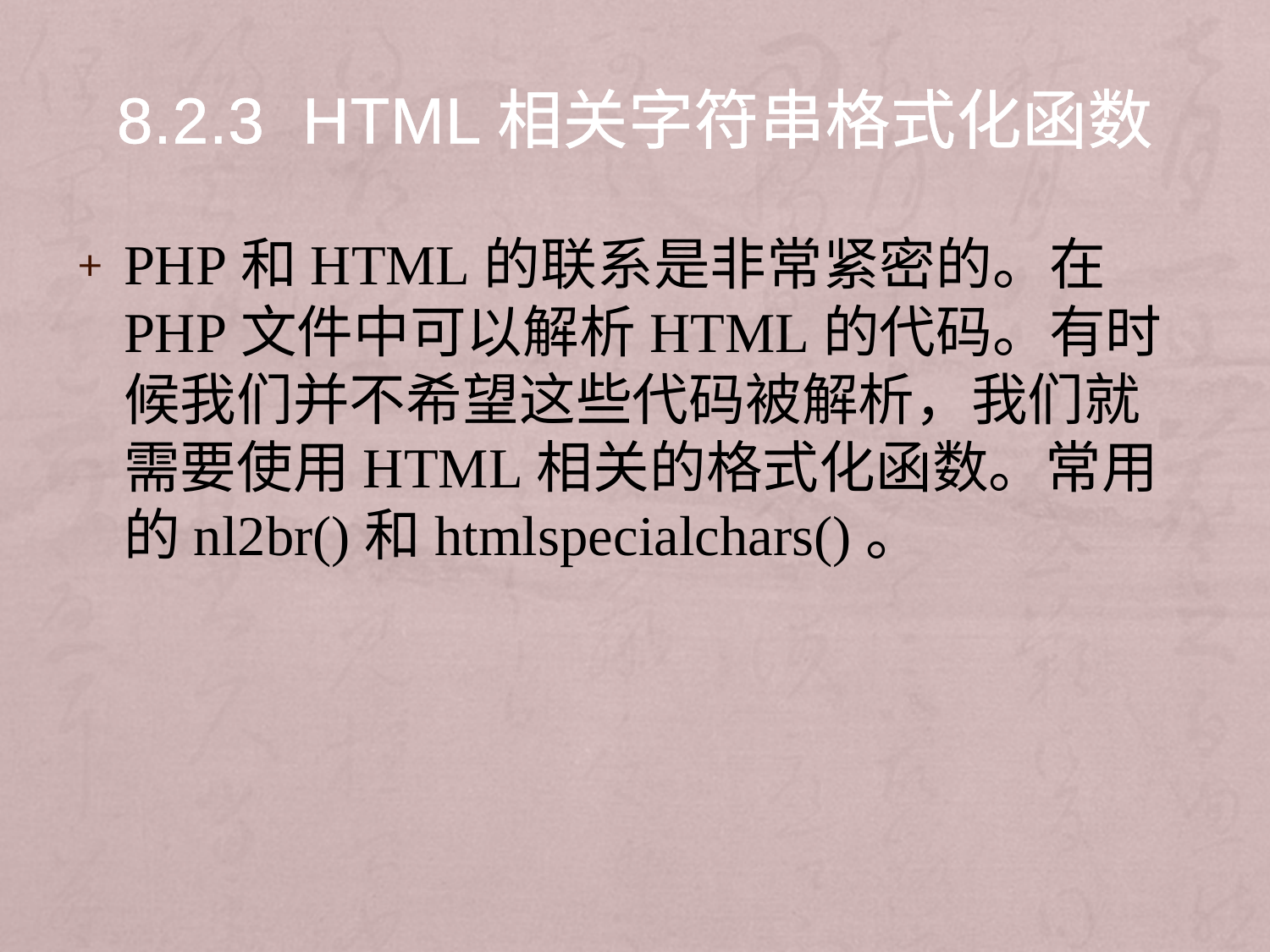

# 8.2.3  HTML相关字符串格式化函数
PHP和HTML的联系是非常紧密的。在PHP文件中可以解析HTML的代码。有时候我们并不希望这些代码被解析，我们就需要使用HTML相关的格式化函数。常用的nl2br()和htmlspecialchars()。